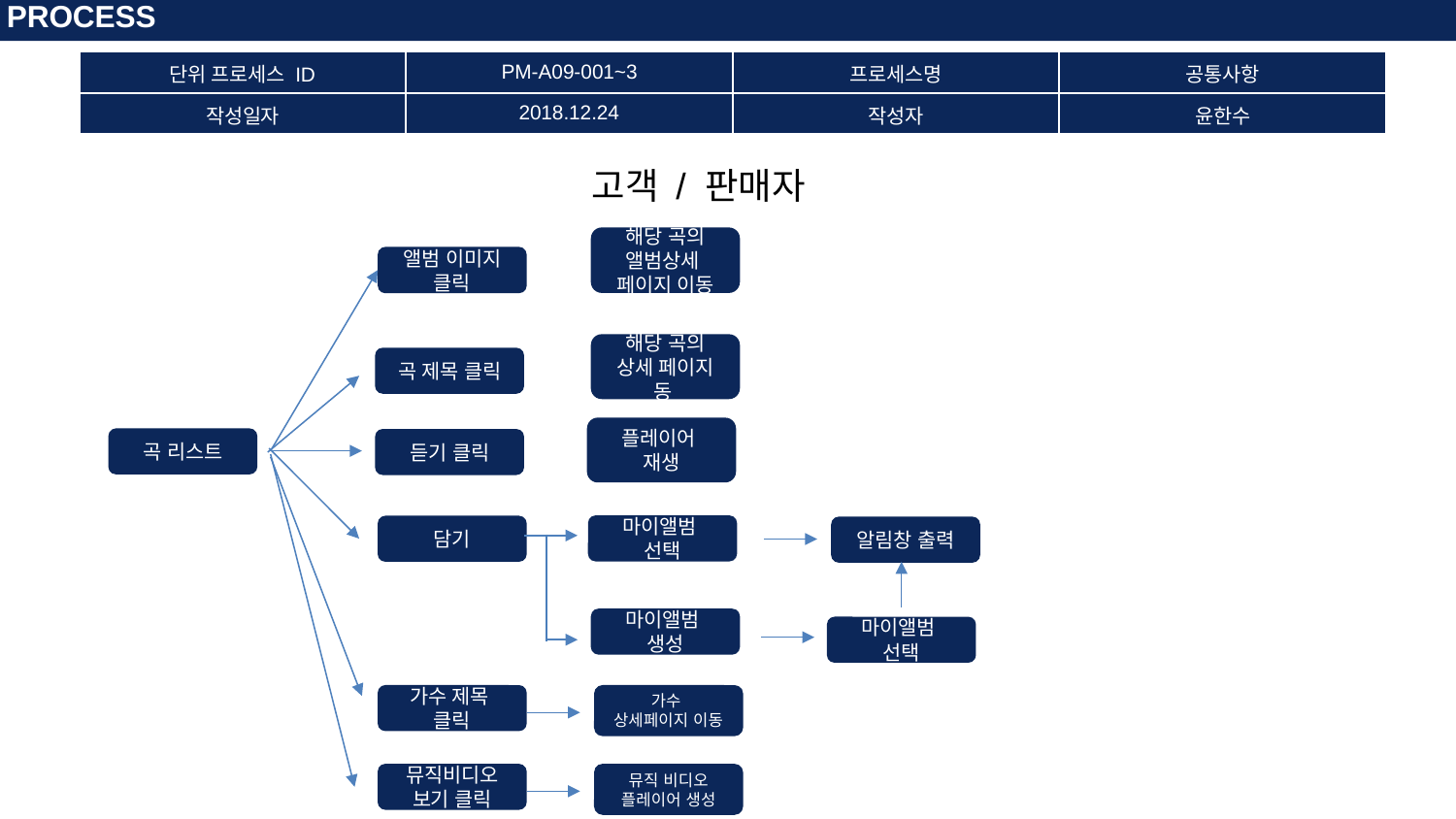

PROCESS
PROCESS
| 단위 프로세스 ID | PM-A09-001~3 | 프로세스명 | 공통사항 |
| --- | --- | --- | --- |
| 작성일자 | 2018.12.24 | 작성자 | 윤한수 |
고객 / 판매자
해당 곡의 앨범상세  페이지 이동
앨범 이미지 클릭
해당 곡의 상세 페이지 동
곡 제목 클릭
플레이어
재생
곡 리스트
듣기 클릭
마이앨범
선택
담기
알림창 출력
마이앨범
생성
마이앨범
선택
가수 제목
클릭
가수
상세페이지 이동
뮤직비디오 보기 클릭
뮤직 비디오 플레이어 생성